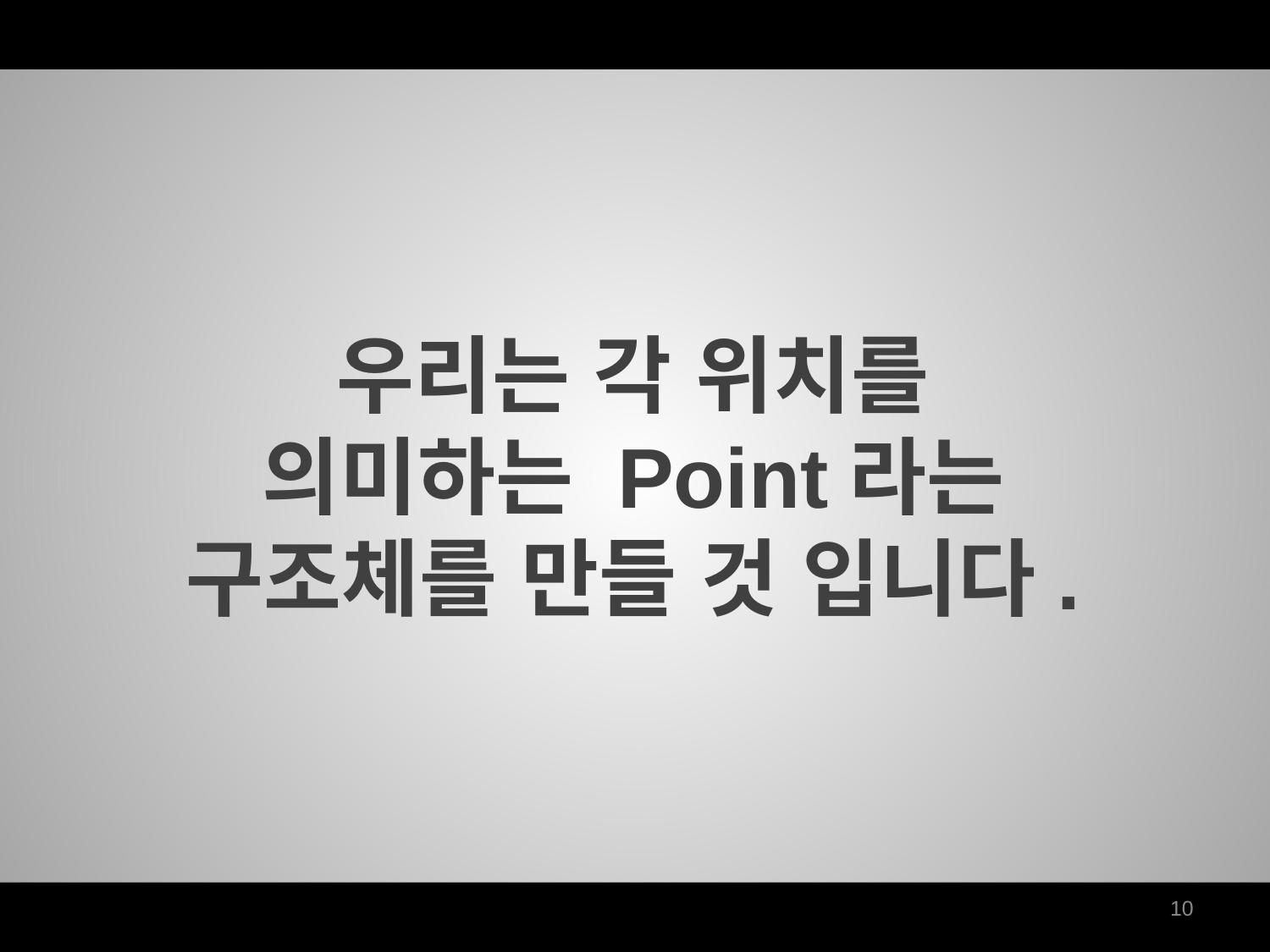

우리는 각 위치를
의미하는 Point라는
구조체를 만들 것 입니다.
10